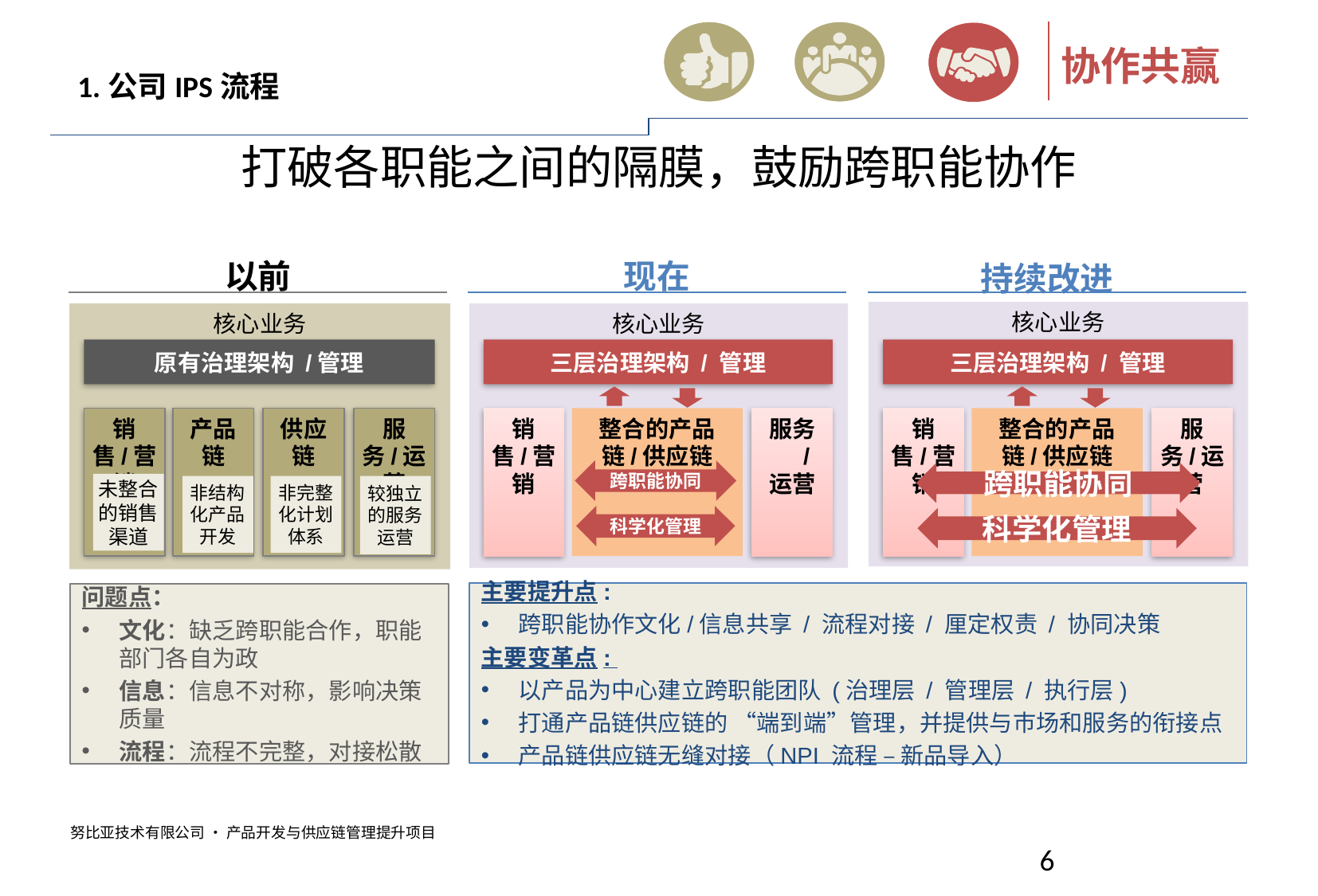

协作共赢
1.公司IPS流程

  –
# 打破各职能之间的隔膜，鼓励跨职能协作
以前
现在
持续改进
核心业务
核心业务
核心业务
原有治理架构 /管理
三层治理架构 / 管理
三层治理架构 / 管理
销售/营销
产品链

供应链

服务/运营
销售/营销
整合的产品链/供应链

服务　 /运营
销售/营销
整合的产品链/供应链

服务/运营
未整合的销售渠道
非结构化产品开发
非完整化计划体系
较独立的服务运营

跨职能协同
跨职能协同
科学化管理
科学化管理
主要提升点:
跨职能协作文化/信息共享 / 流程对接 / 厘定权责 / 协同决策
主要变革点:
以产品为中心建立跨职能团队 (治理层 / 管理层 / 执行层)
打通产品链供应链的 “端到端”管理，并提供与巿场和服务的衔接点
产品链供应链无缝对接（NPI 流程 – 新品导入）
问题点：
文化：缺乏跨职能合作，职能部门各自为政
信息：信息不对称，影响决策质量
流程：流程不完整，对接松散

努比亚技术有限公司 • 产品开发与供应链管理提升项目
6